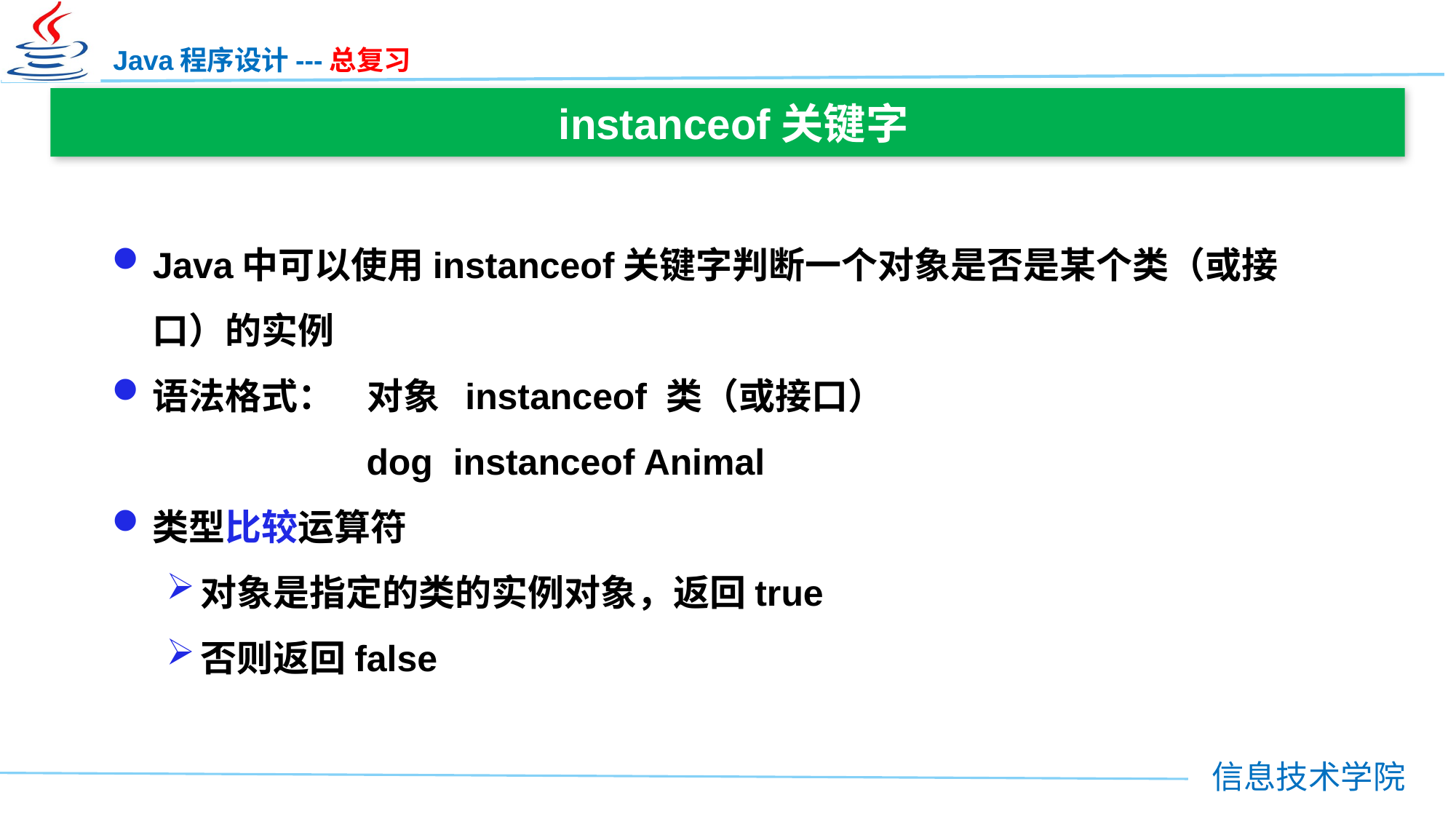

instanceof关键字
Java中可以使用instanceof关键字判断一个对象是否是某个类（或接口）的实例
语法格式：    对象  instanceof 类（或接口）
                         dog  instanceof Animal
类型比较运算符
对象是指定的类的实例对象，返回true
否则返回false